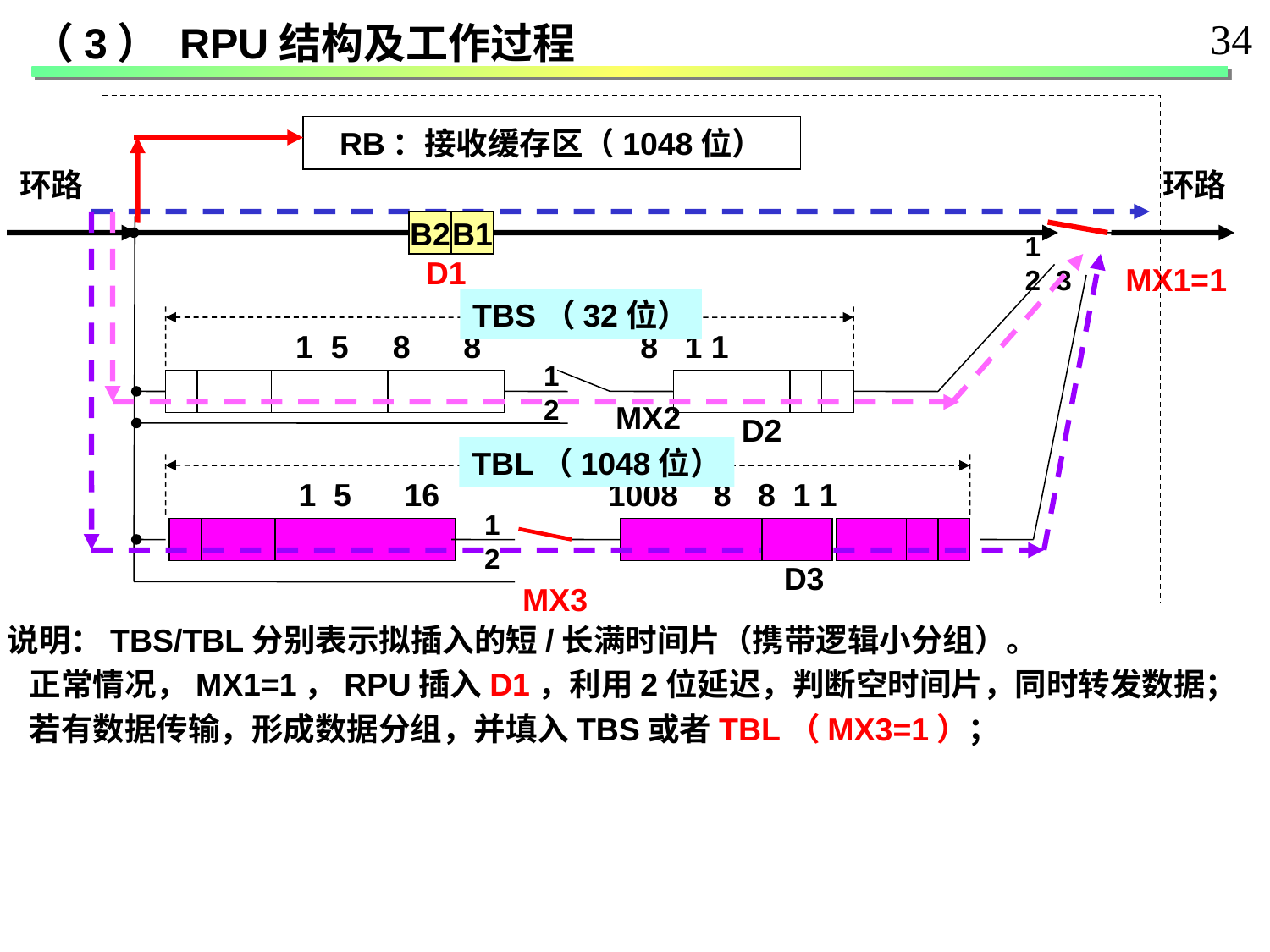

34
（3） RPU结构及工作过程

RB：接收缓存区（1048位）

环路
环路

B2
B1

1
2  3

D1

MX1=1

TBS（32位）

1  5     8      8                  8   1 1
1
2

MX2

D2

TBL（1048位）

1  5      16                   1008    8   8  1 1
1
2

D3
MX3

说明：TBS/TBL分别表示拟插入的短/长满时间片（携带逻辑小分组）。
  正常情况，MX1=1，RPU插入D1，利用2位延迟，判断空时间片，同时转发数据；
  若有数据传输，形成数据分组，并填入TBS或者TBL（MX3=1）；